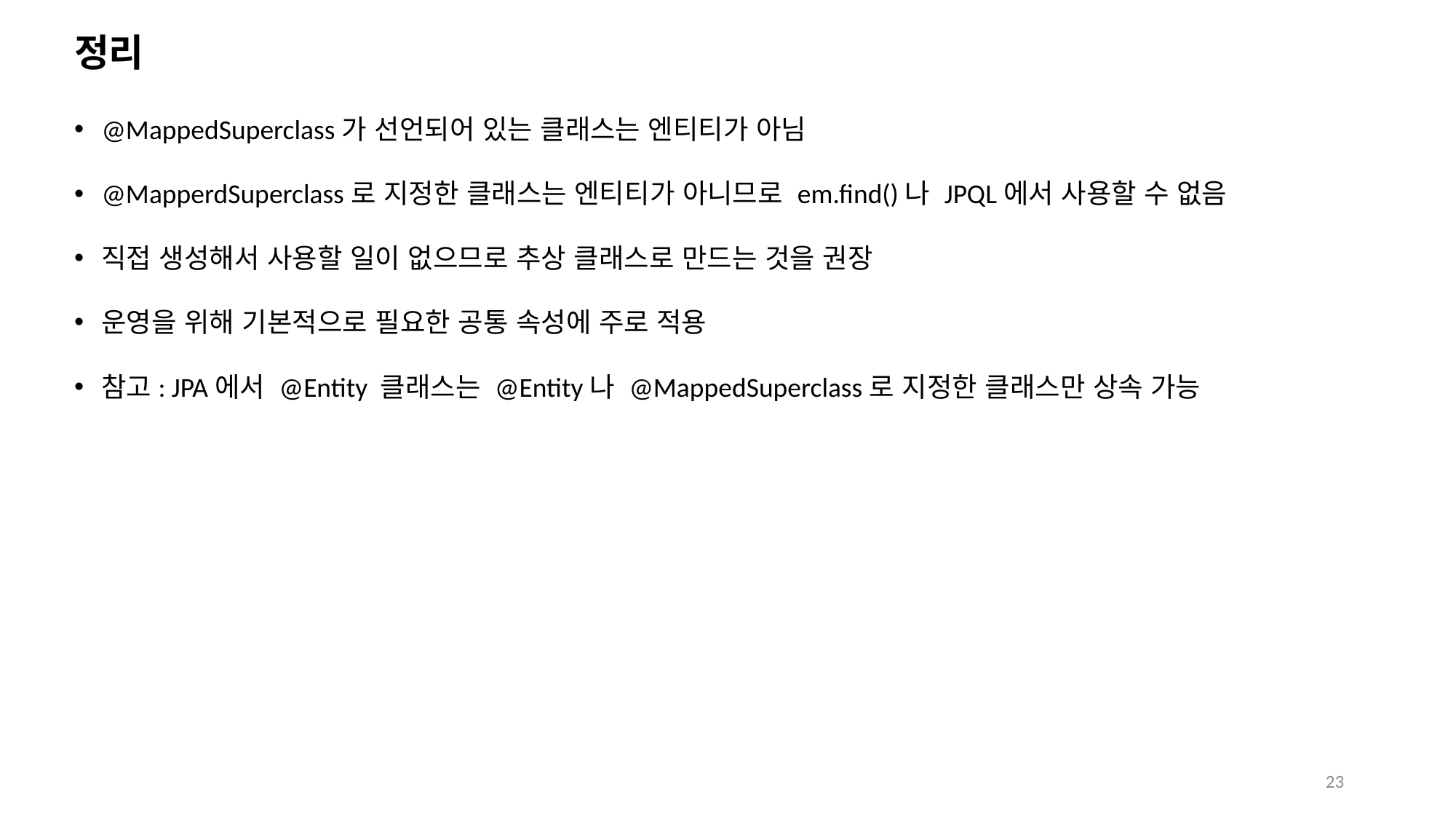

# 정리
@MappedSuperclass가 선언되어 있는 클래스는 엔티티가 아님
@MapperdSuperclass로 지정한 클래스는 엔티티가 아니므로 em.find()나 JPQL에서 사용할 수 없음
직접 생성해서 사용할 일이 없으므로 추상 클래스로 만드는 것을 권장
운영을 위해 기본적으로 필요한 공통 속성에 주로 적용
참고: JPA에서 @Entity 클래스는 @Entity나 @MappedSuperclass로 지정한 클래스만 상속 가능

23